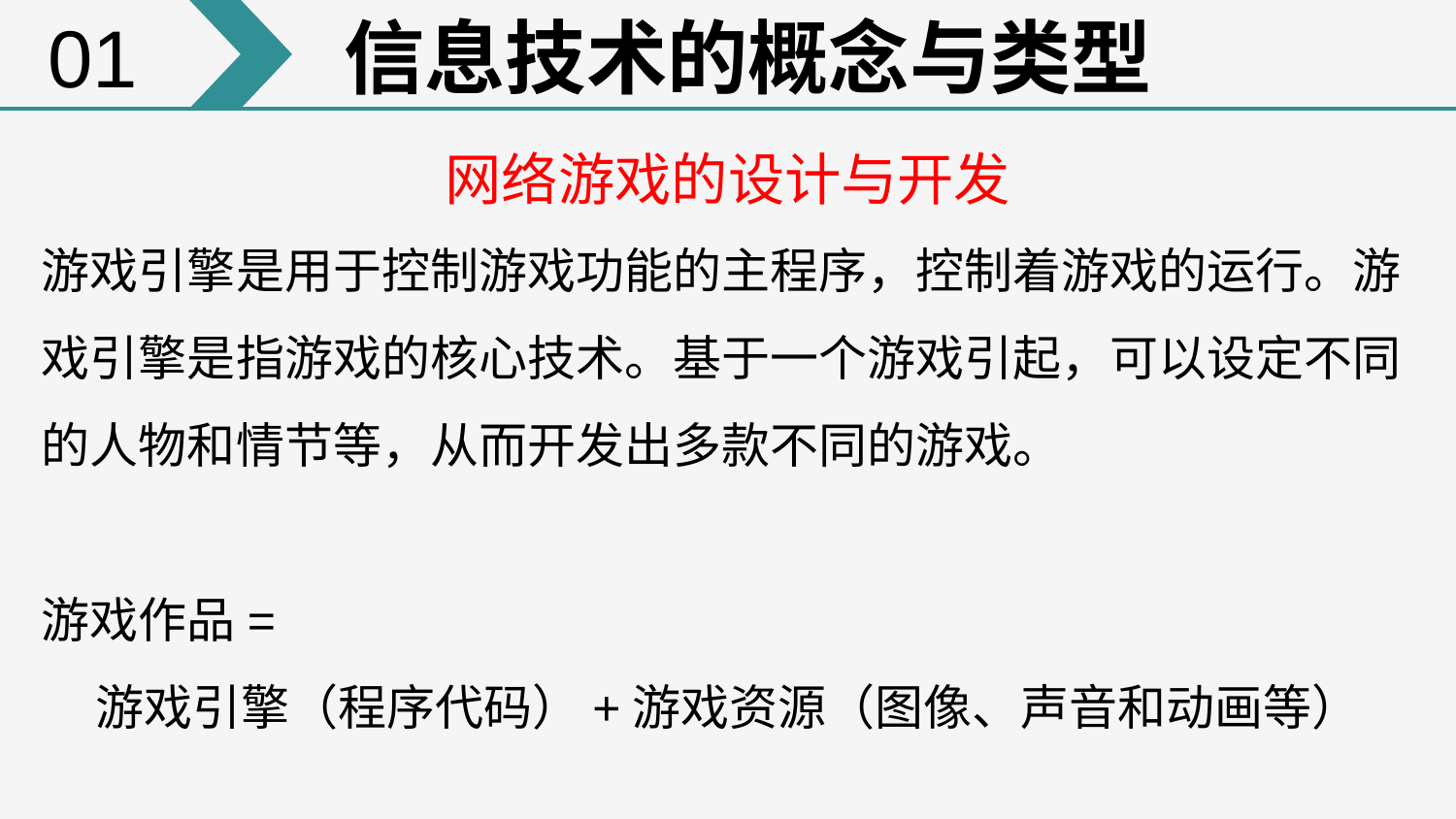

01
 信息技术的概念与类型
网络游戏的设计与开发
游戏引擎是用于控制游戏功能的主程序，控制着游戏的运行。游戏引擎是指游戏的核心技术。基于一个游戏引起，可以设定不同的人物和情节等，从而开发出多款不同的游戏。

游戏作品=
游戏引擎（程序代码）+游戏资源（图像、声音和动画等）